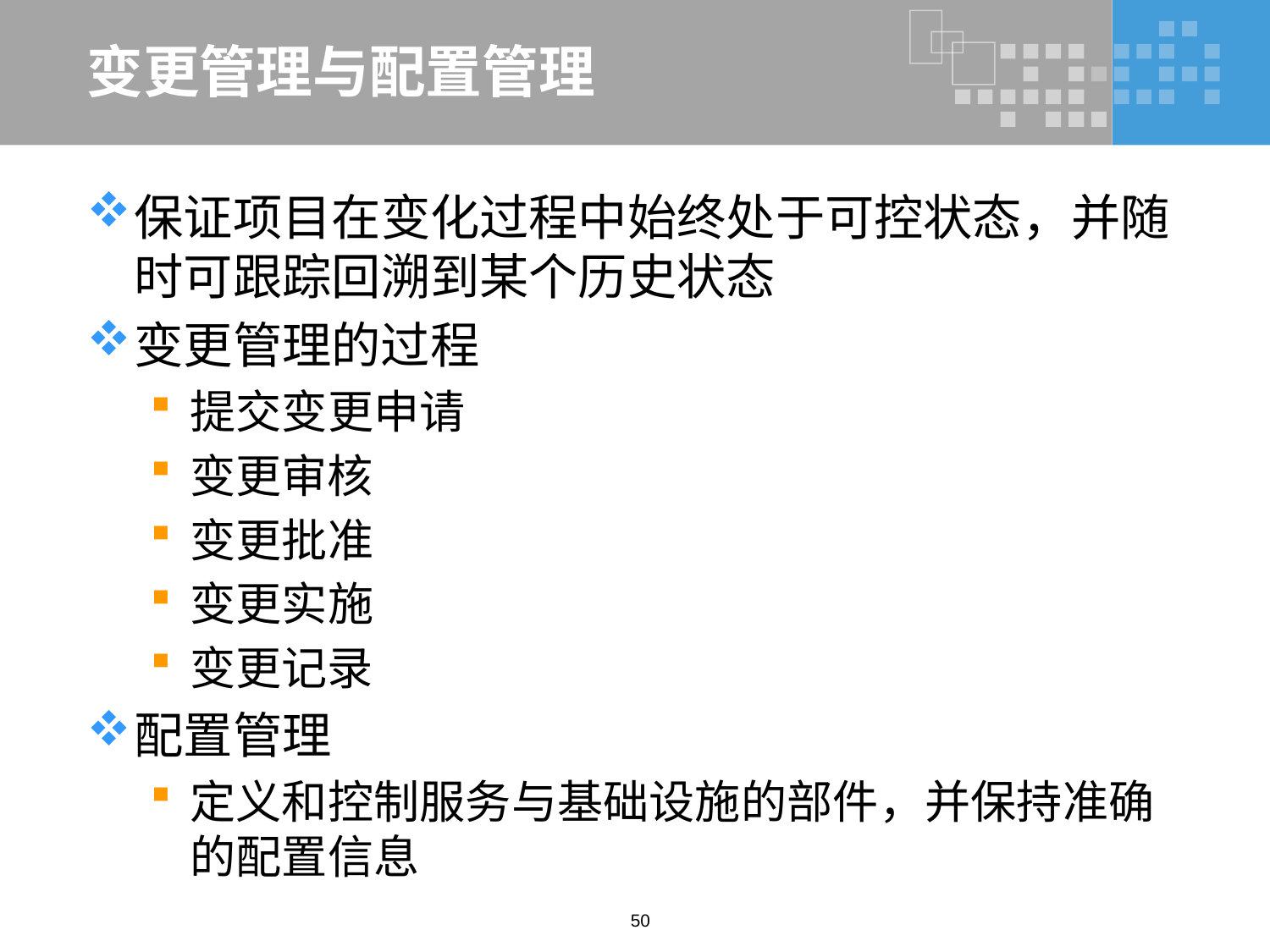

# 变更管理与配置管理
保证项目在变化过程中始终处于可控状态，并随时可跟踪回溯到某个历史状态
变更管理的过程
提交变更申请
变更审核
变更批准
变更实施
变更记录
配置管理
定义和控制服务与基础设施的部件，并保持准确的配置信息
50